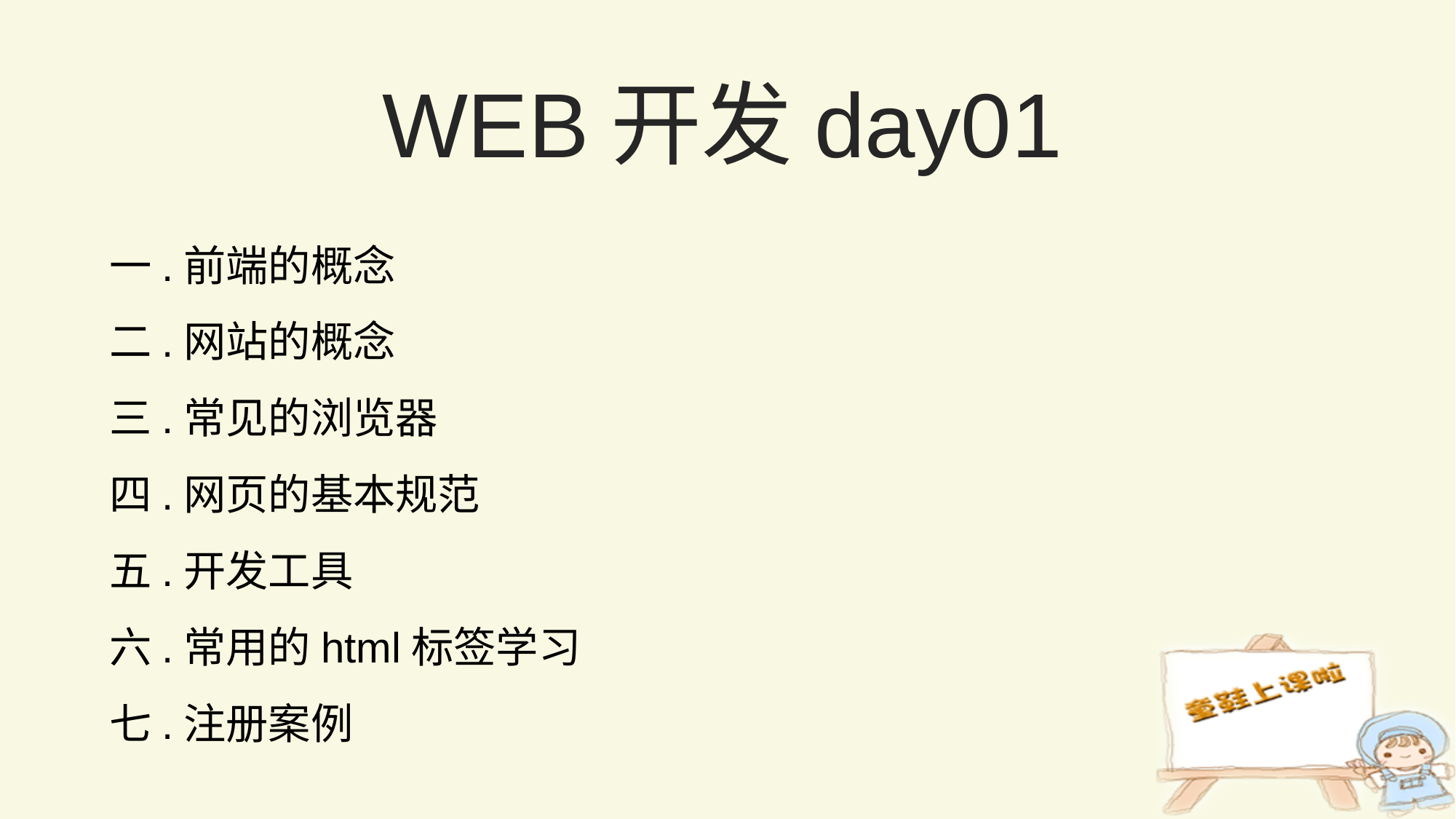

WEB开发day01
一.前端的概念
二.网站的概念
三.常见的浏览器
四.网页的基本规范
五.开发工具
六.常用的html标签学习
七.注册案例